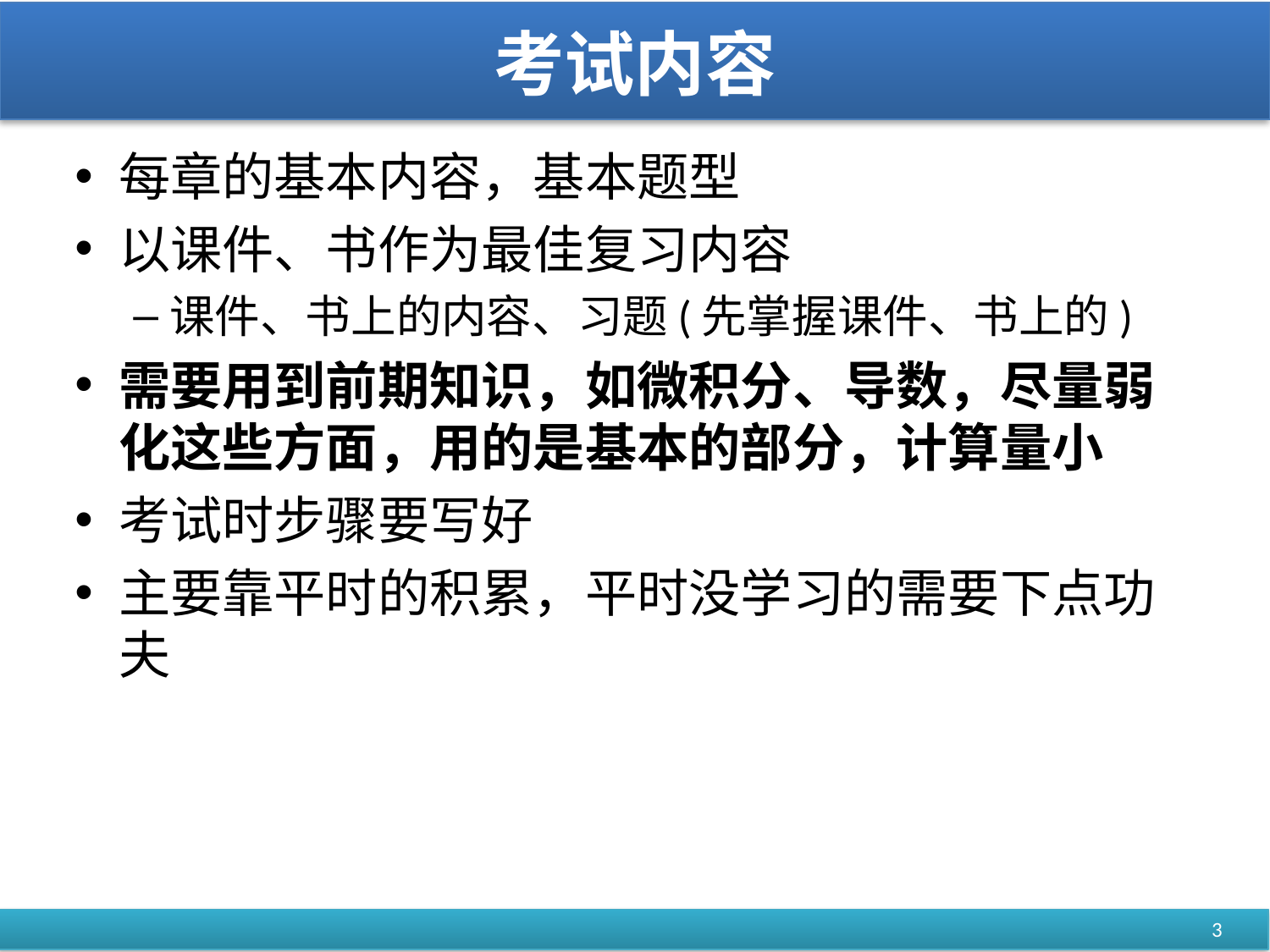

# 考试内容
每章的基本内容，基本题型
以课件、书作为最佳复习内容
课件、书上的内容、习题(先掌握课件、书上的)
需要用到前期知识，如微积分、导数，尽量弱化这些方面，用的是基本的部分，计算量小
考试时步骤要写好
主要靠平时的积累，平时没学习的需要下点功夫